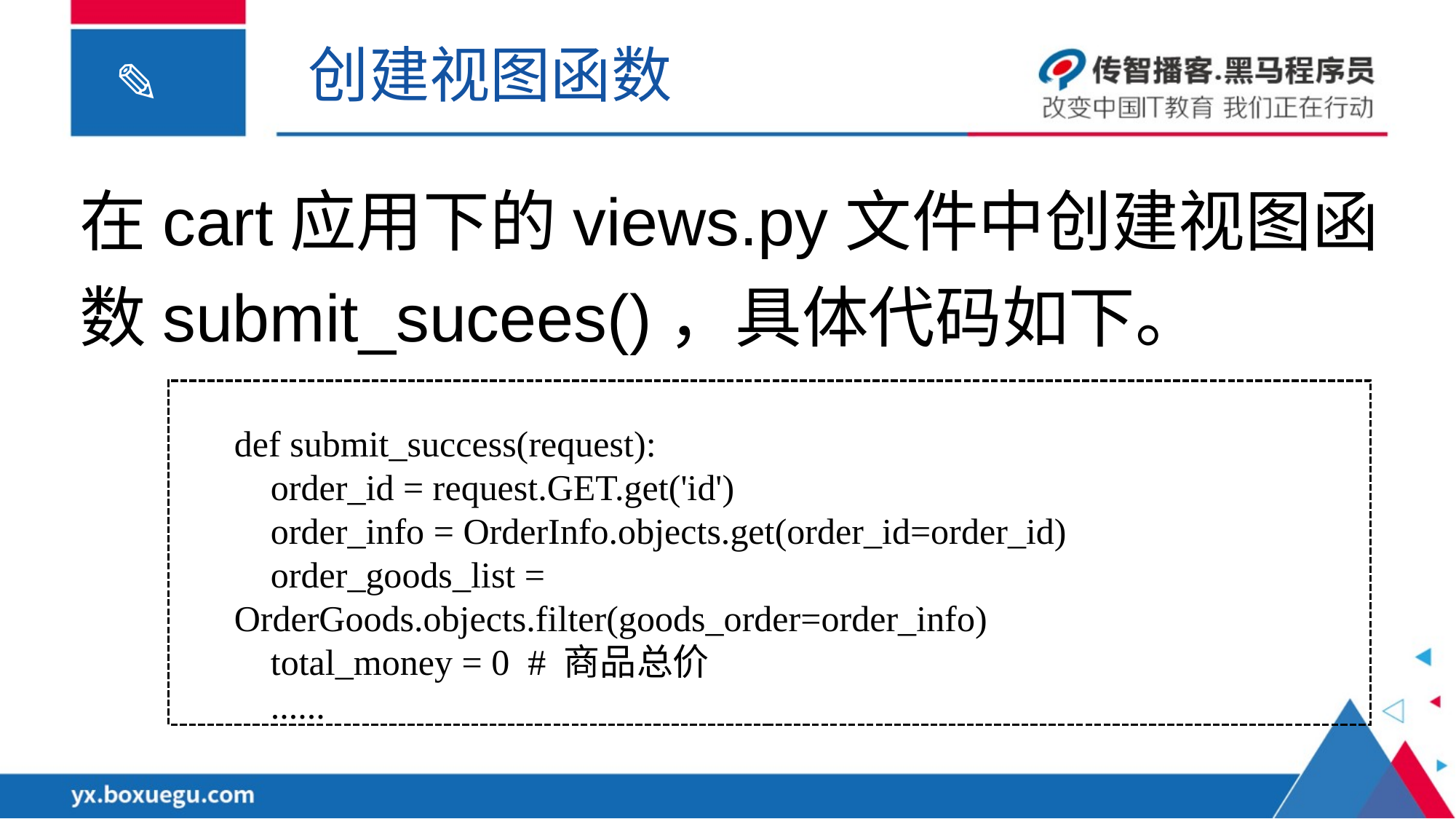

创建视图函数
在cart应用下的views.py文件中创建视图函数submit_sucees()，具体代码如下。

def submit_success(request):
    order_id = request.GET.get('id')
    order_info = OrderInfo.objects.get(order_id=order_id)
    order_goods_list = OrderGoods.objects.filter(goods_order=order_info)
    total_money = 0  # 商品总价
    ......